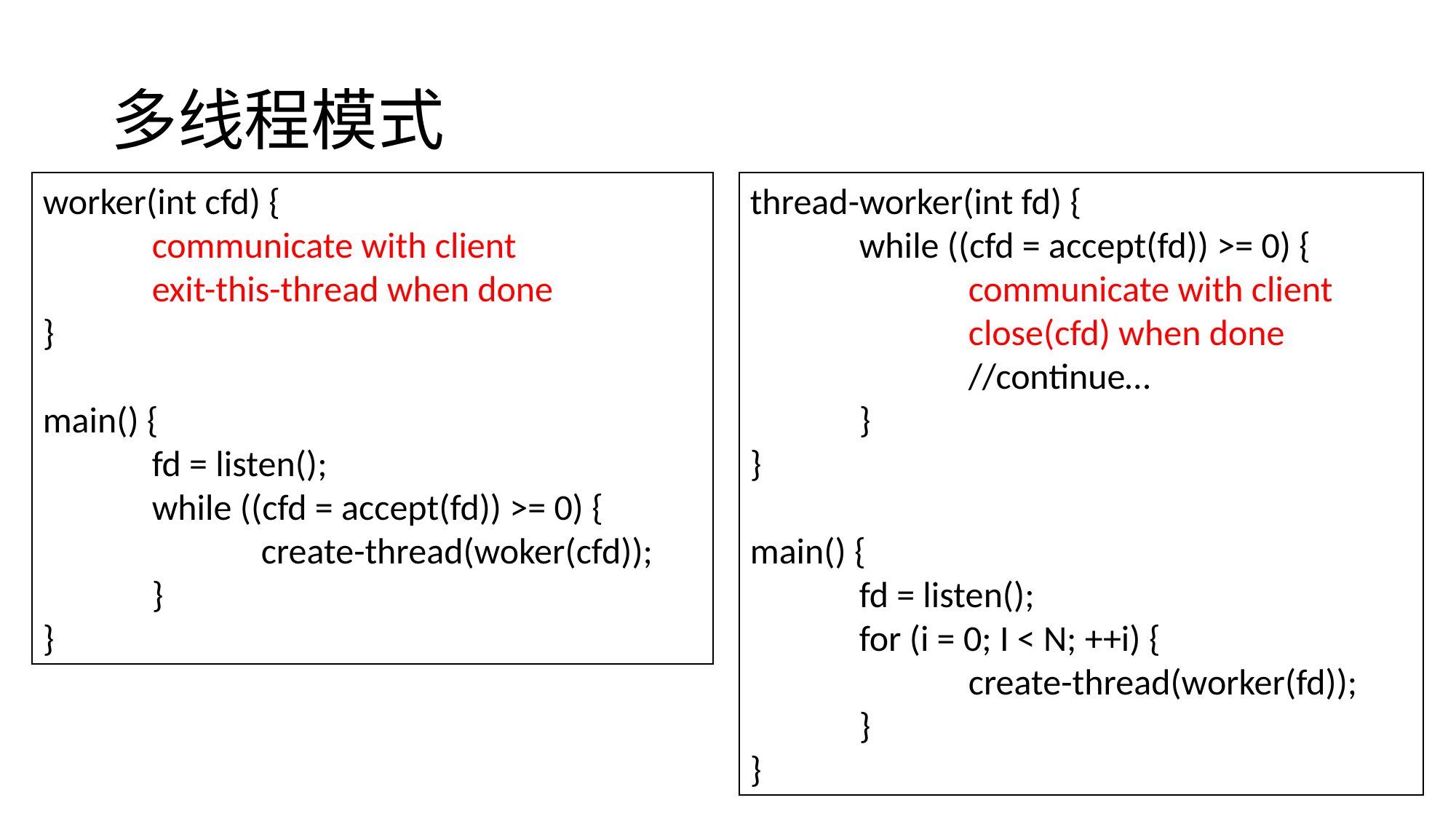

# 多线程模式
worker(int cfd) {
	communicate with client
	exit-this-thread when done
}

main() {
	fd = listen();
	while ((cfd = accept(fd)) >= 0) {
		create-thread(woker(cfd));
	}
}
thread-worker(int fd) {
	while ((cfd = accept(fd)) >= 0) {
		communicate with client
		close(cfd) when done
		//continue…
	}
}

main() {
	fd = listen();
	for (i = 0; I < N; ++i) {
		create-thread(worker(fd));
	}
}